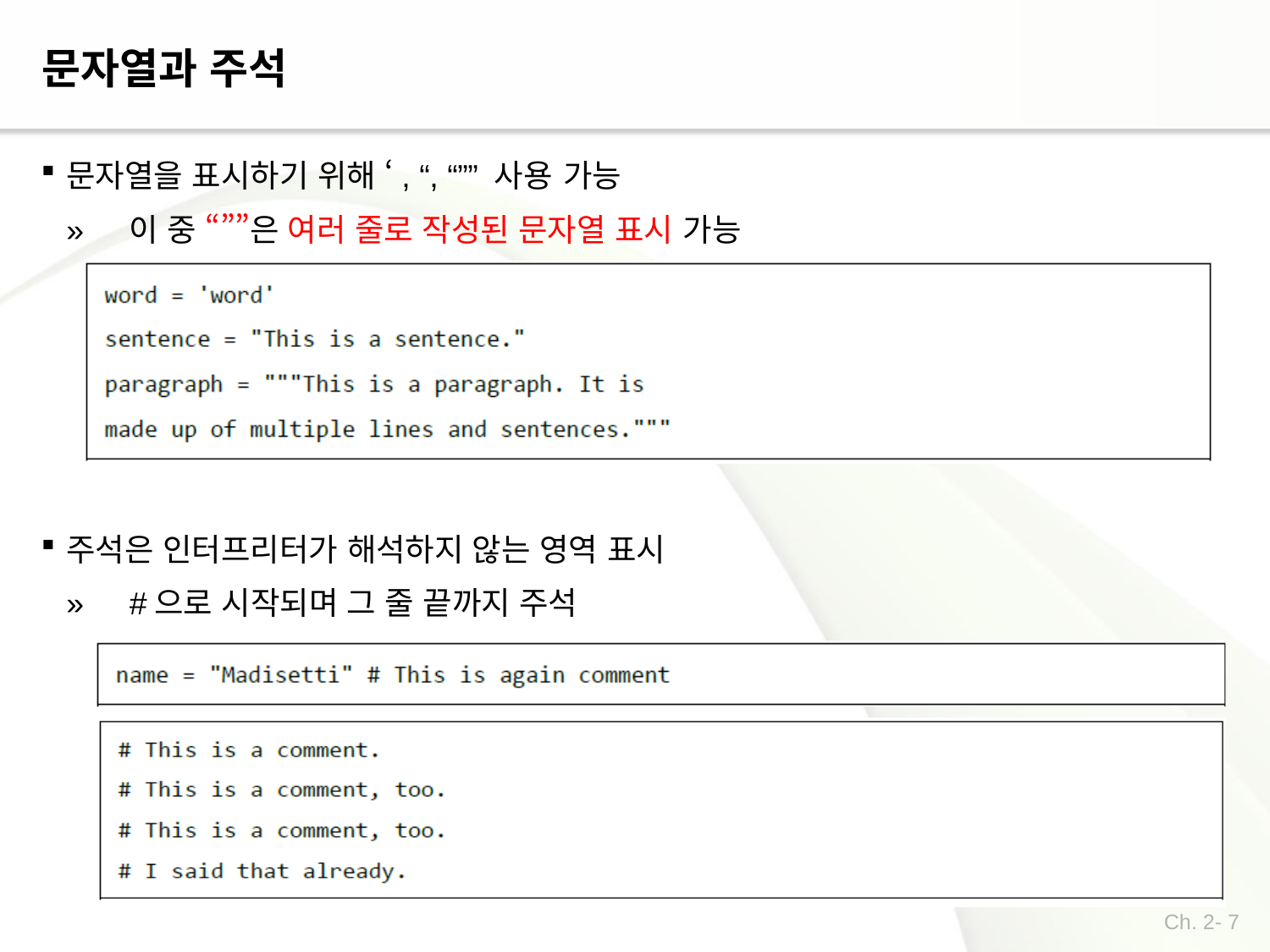

# 문자열과 주석
문자열을 표시하기 위해 ‘, “, “”” 사용 가능
»	이 중 “””은 여러 줄로 작성된 문자열 표시 가능

주석은 인터프리터가 해석하지 않는 영역 표시
»	#으로 시작되며 그 줄 끝까지 주석

Ch. 2- 7